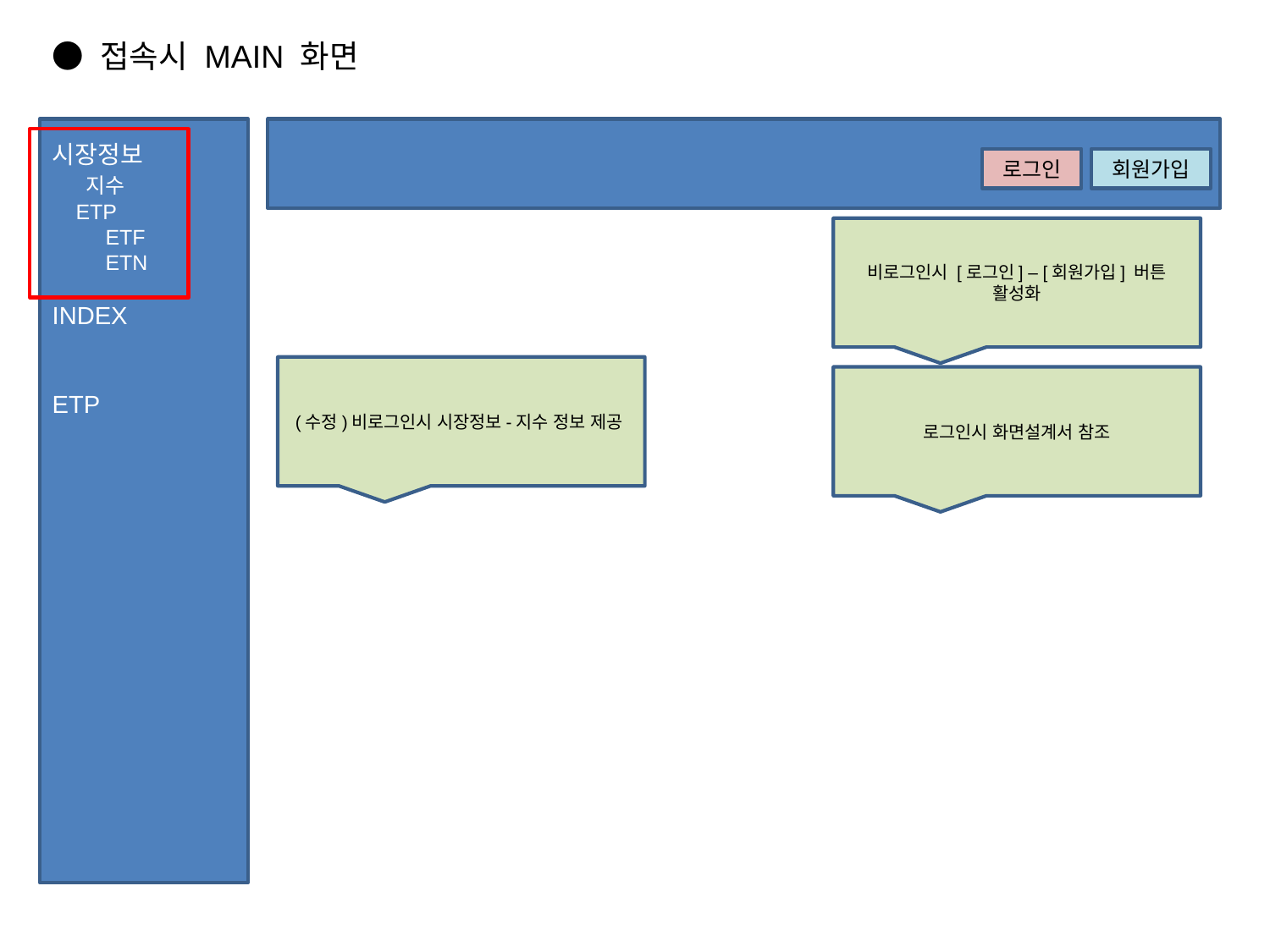

● 접속시 MAIN 화면
시장정보
    지수
    ETP
         ETF
         ETN

INDEX

ETP

로그인
회원가입
비로그인시 [로그인] – [회원가입] 버튼 활성화
(수정)비로그인시 시장정보-지수 정보 제공
로그인시 화면설계서 참조